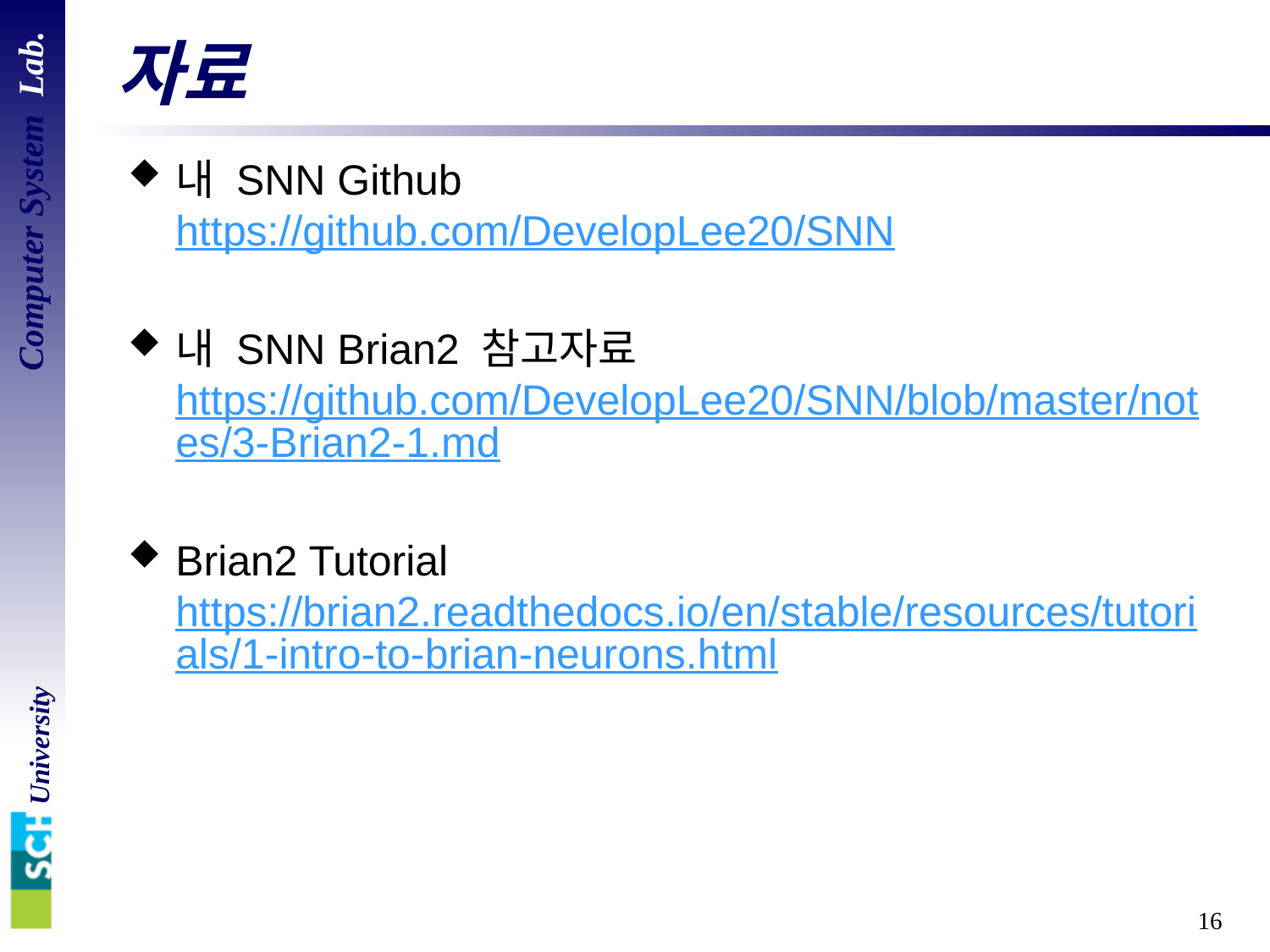

# 자료
내 SNN Github
https://github.com/DevelopLee20/SNN

내 SNN Brian2 참고자료
https://github.com/DevelopLee20/SNN/blob/master/notes/3-Brian2-1.md

Brian2 Tutorial
https://brian2.readthedocs.io/en/stable/resources/tutorials/1-intro-to-brian-neurons.html